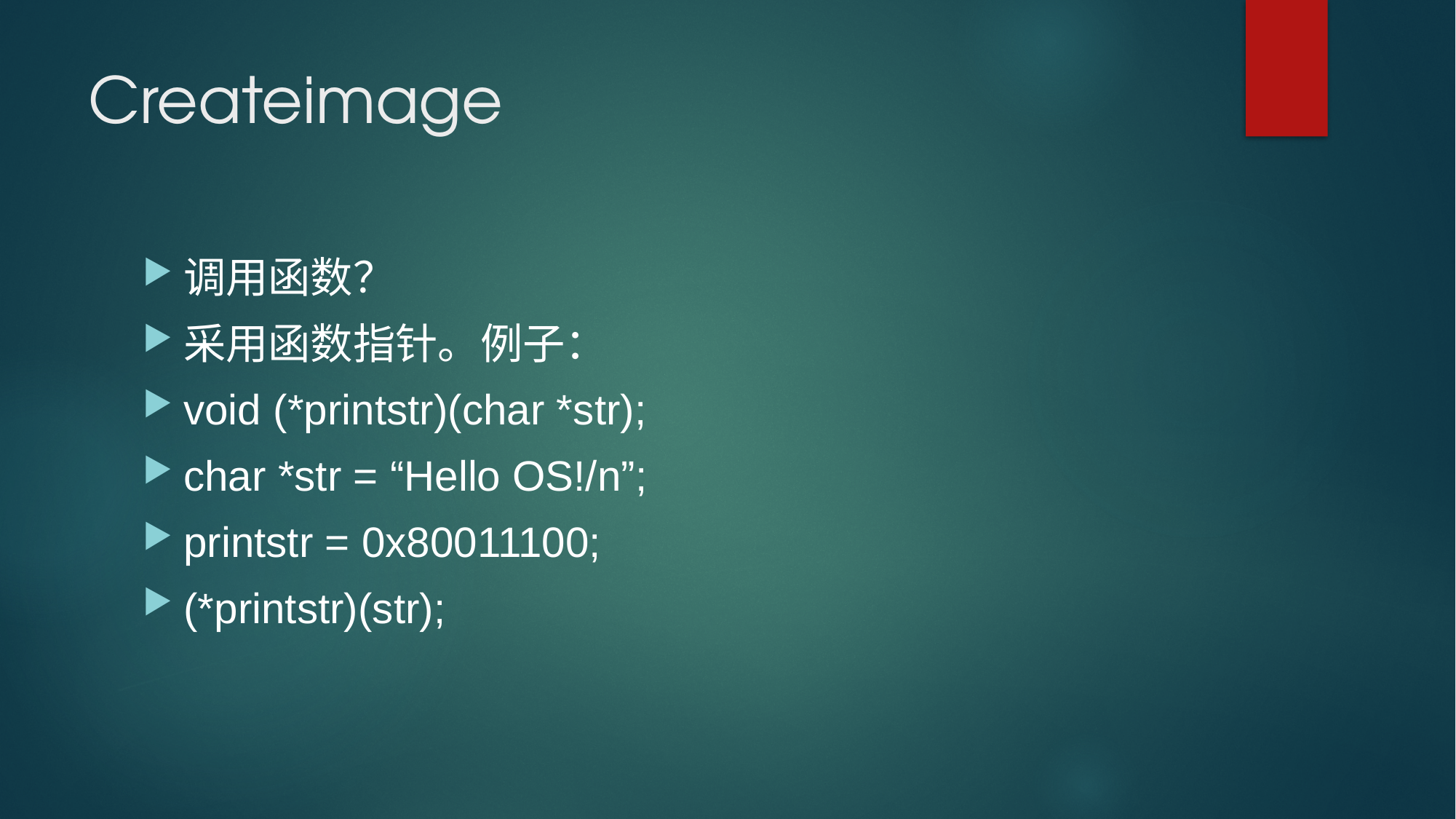

# Createimage
调用函数？
采用函数指针。例子：
void (*printstr)(char *str);
char *str = “Hello OS!/n”;
printstr = 0x80011100;
(*printstr)(str);